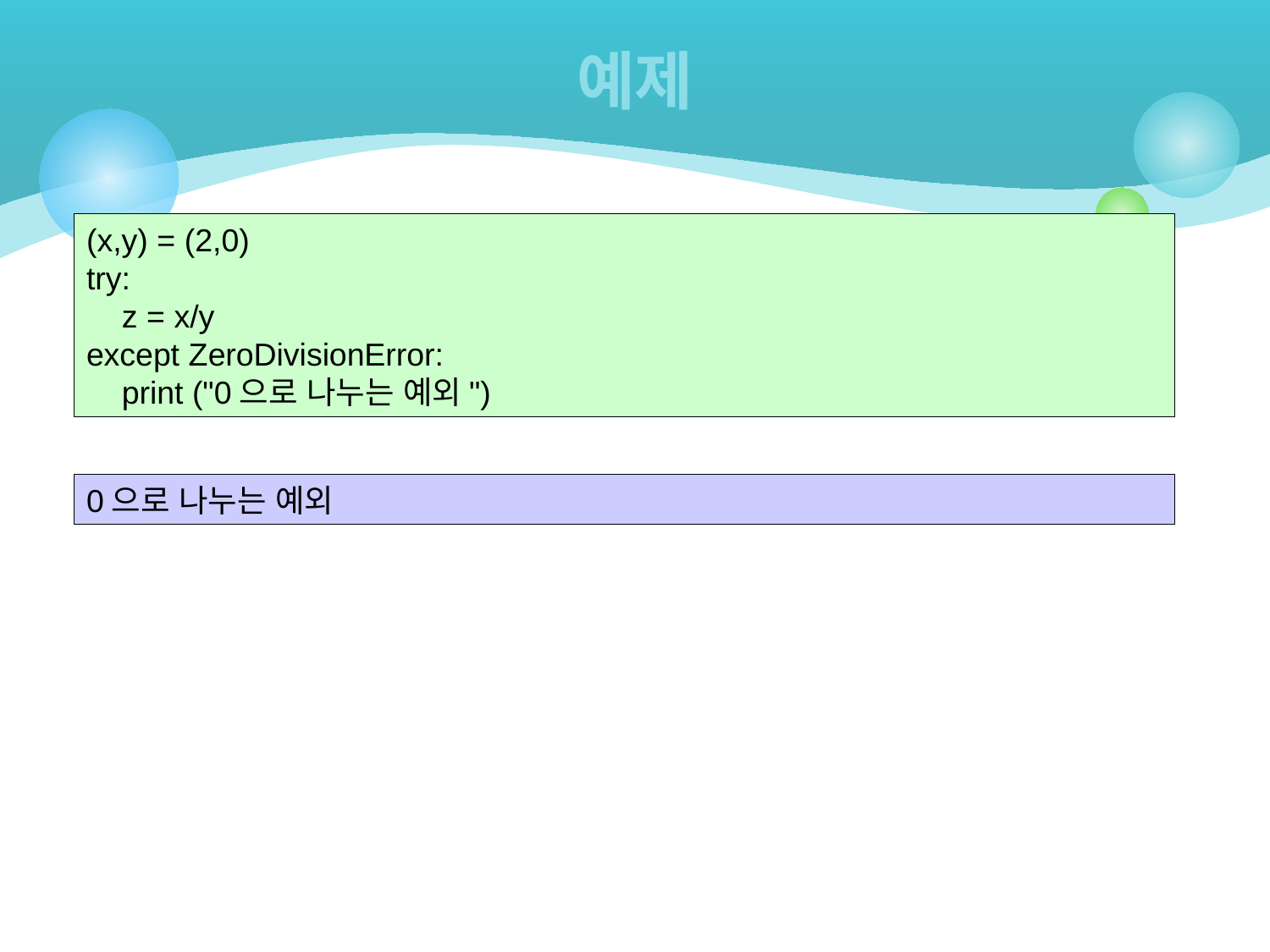

# 예제
(x,y) = (2,0)
try:
    z = x/y
except ZeroDivisionError:
    print ("0으로 나누는 예외")
0으로 나누는 예외